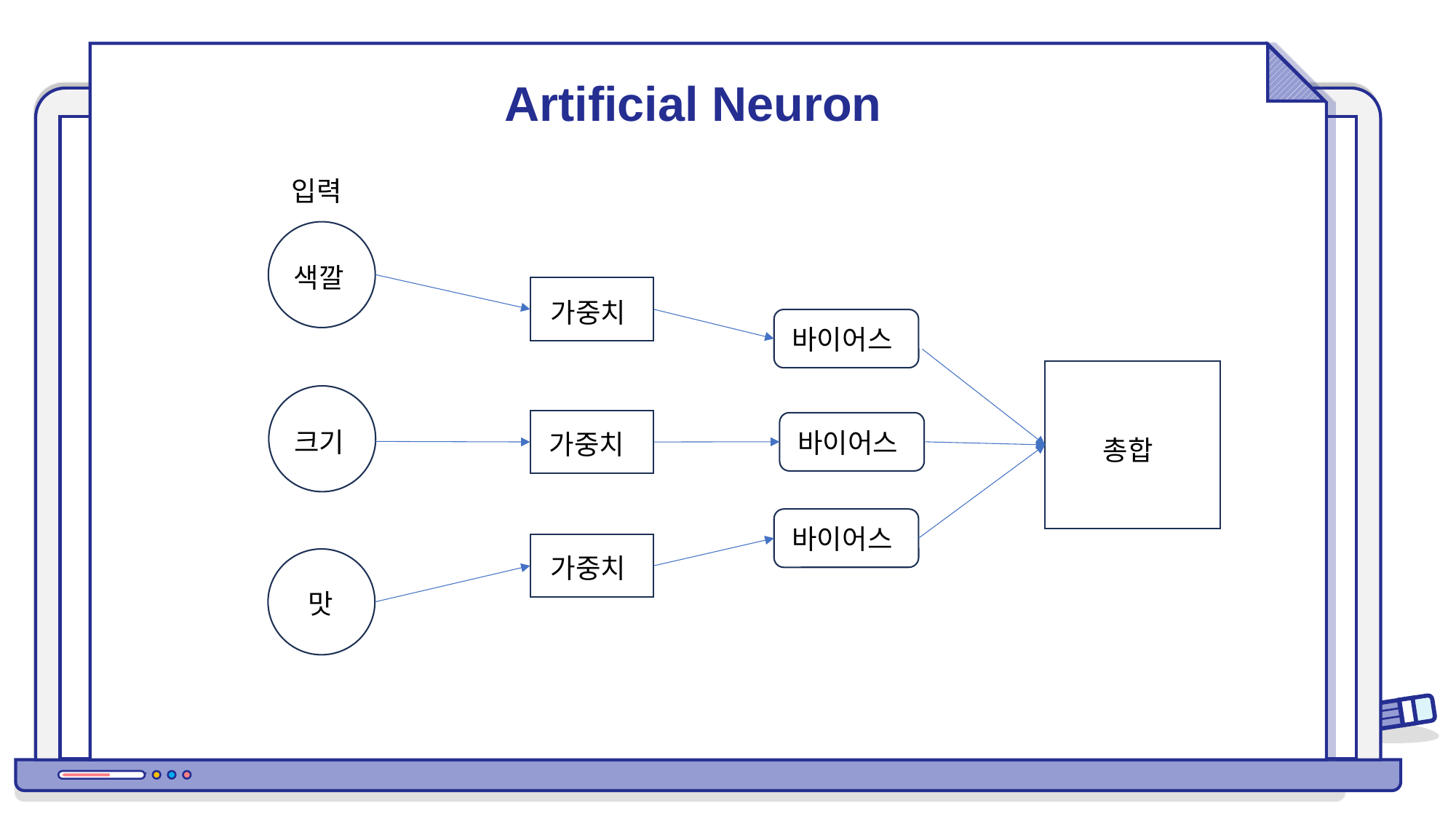

Artificial Neuron

입력

색깔

가중치

바이어스

크기
바이어스
가중치
총합

바이어스

가중치

맛